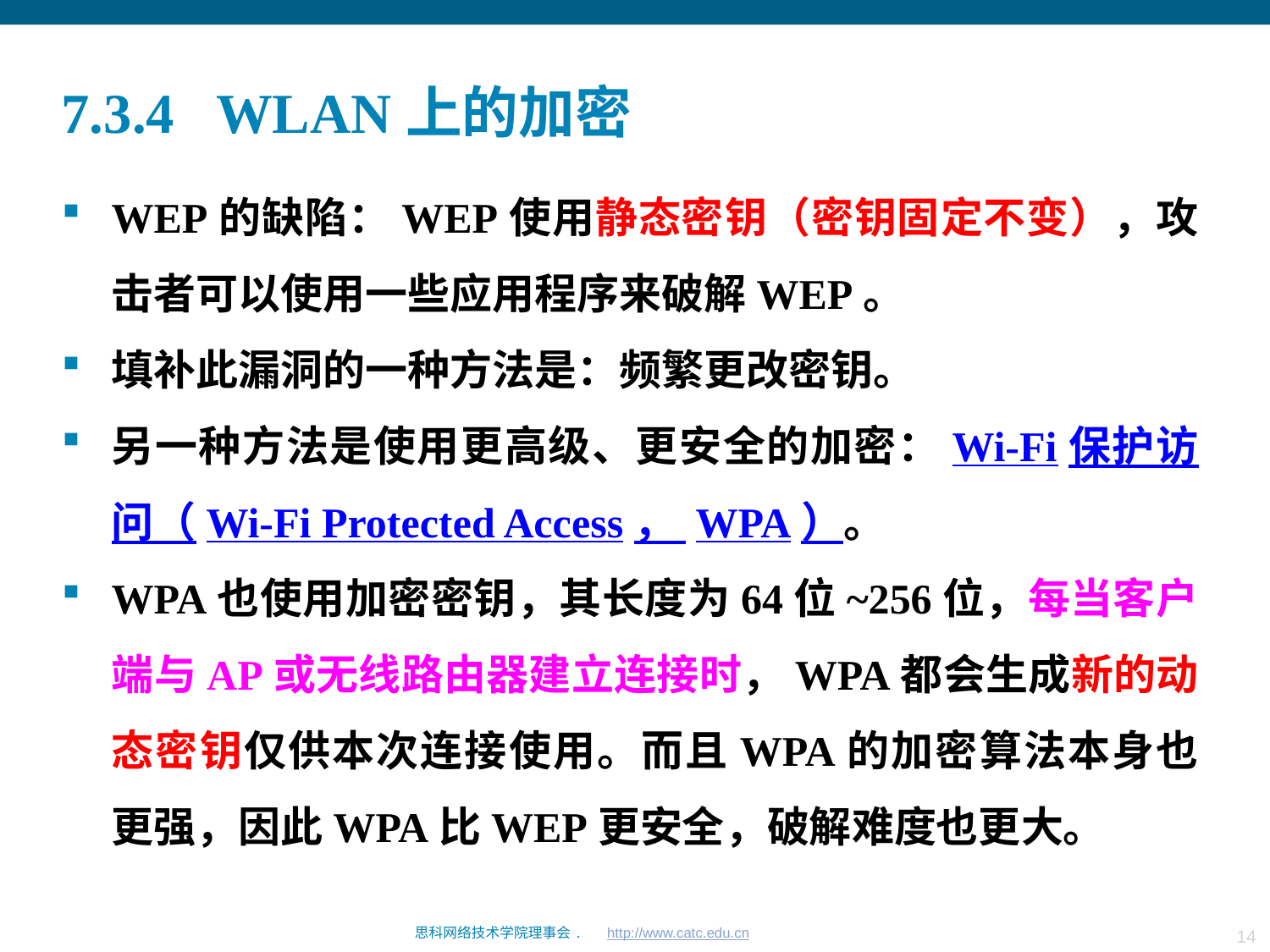

7.3.4   WLAN上的加密
WEP的缺陷：WEP使用静态密钥（密钥固定不变），攻击者可以使用一些应用程序来破解WEP。
填补此漏洞的一种方法是：频繁更改密钥。
另一种方法是使用更高级、更安全的加密：Wi-Fi保护访问（Wi-Fi Protected Access， WPA）。
WPA也使用加密密钥，其长度为64位~256位，每当客户端与AP或无线路由器建立连接时，WPA都会生成新的动态密钥仅供本次连接使用。而且WPA的加密算法本身也更强，因此WPA比WEP更安全，破解难度也更大。